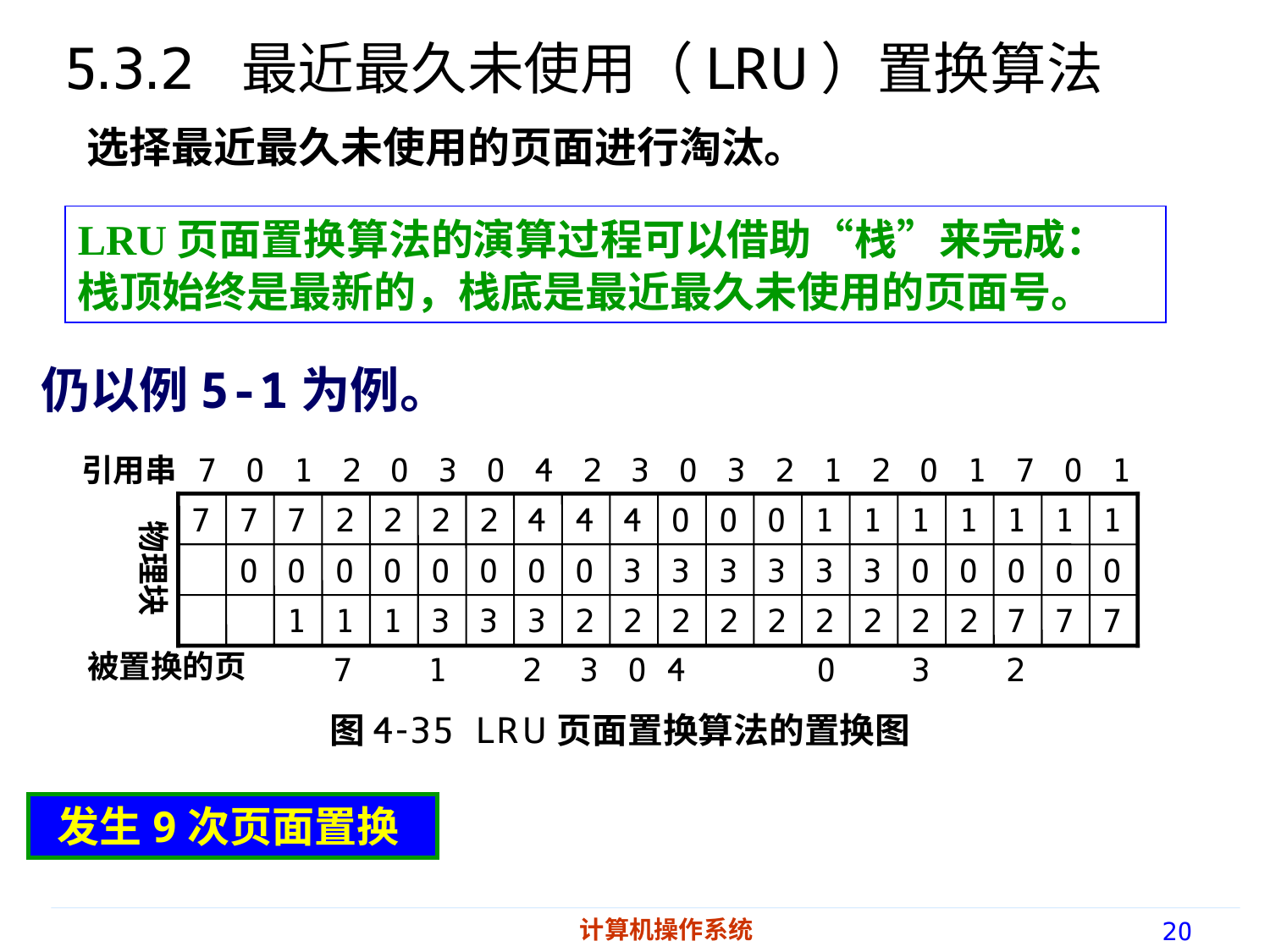

5.3.2  最近最久未使用（LRU）置换算法
选择最近最久未使用的页面进行淘汰。
LRU页面置换算法的演算过程可以借助“栈”来完成：
栈顶始终是最新的，栈底是最近最久未使用的页面号。
仍以例5-1为例。
引用串  7   0   1   2   0   3   0   4   2   3   0   3   2   1   2   0   1   7   0   1
7

7

7

2

2

2

2

4

4

4

0

0

0

1

1

1

1

1

1

1

物理块

0
0
0
0
0
0
0
0
3
3
3
3
3
3
0
0
0
0
0

1
1
1
3
3
3
2
2
2
2
2
2
2
2
2
7
7
7
被置换的页
 7        1        2    3   0  4              0        3        2

图4-35  LRU页面置换算法的置换图
发生9次页面置换
计算机操作系统
20